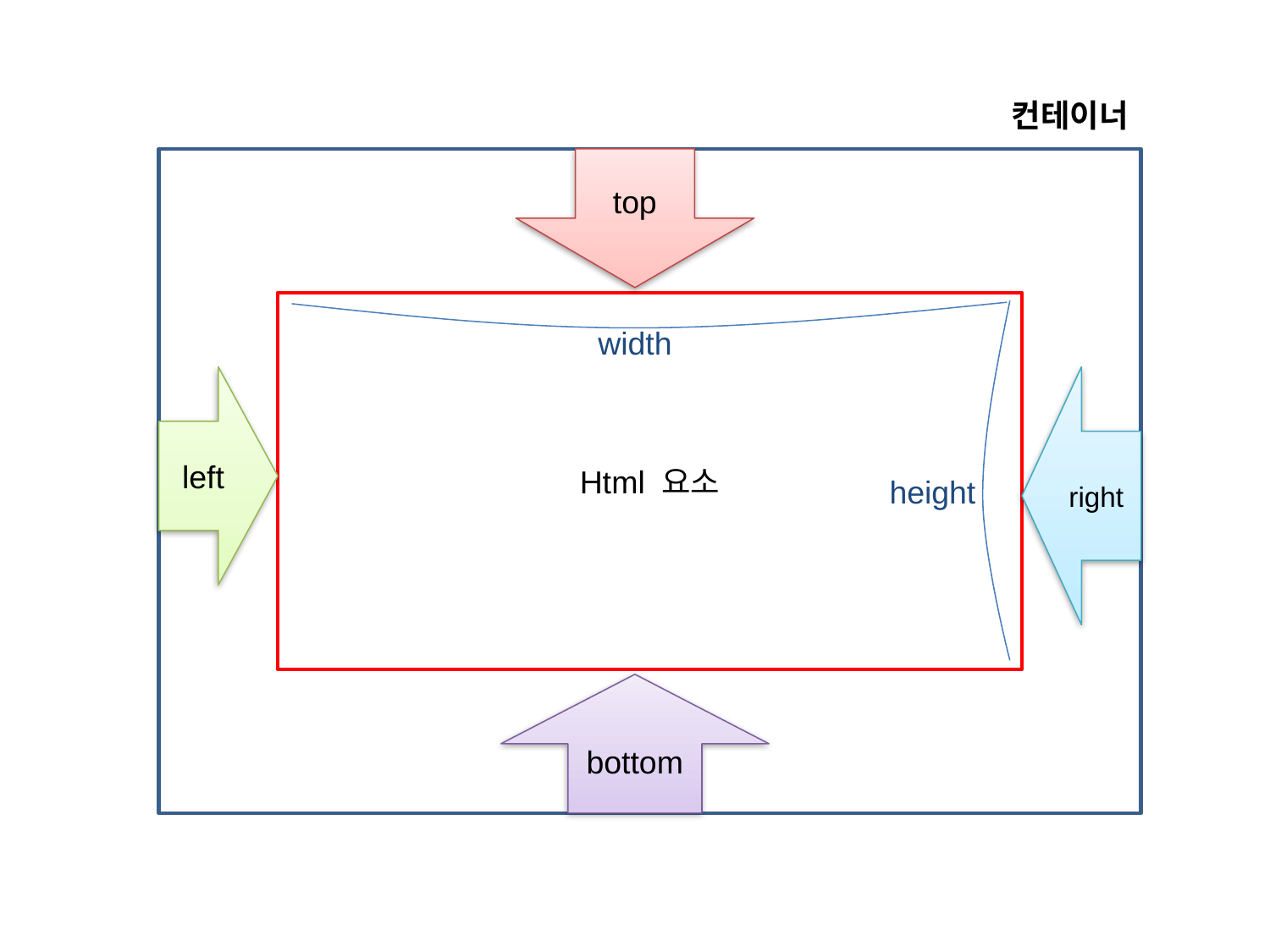

컨테이너

top
Html 요소

width
left
right
height
bottom